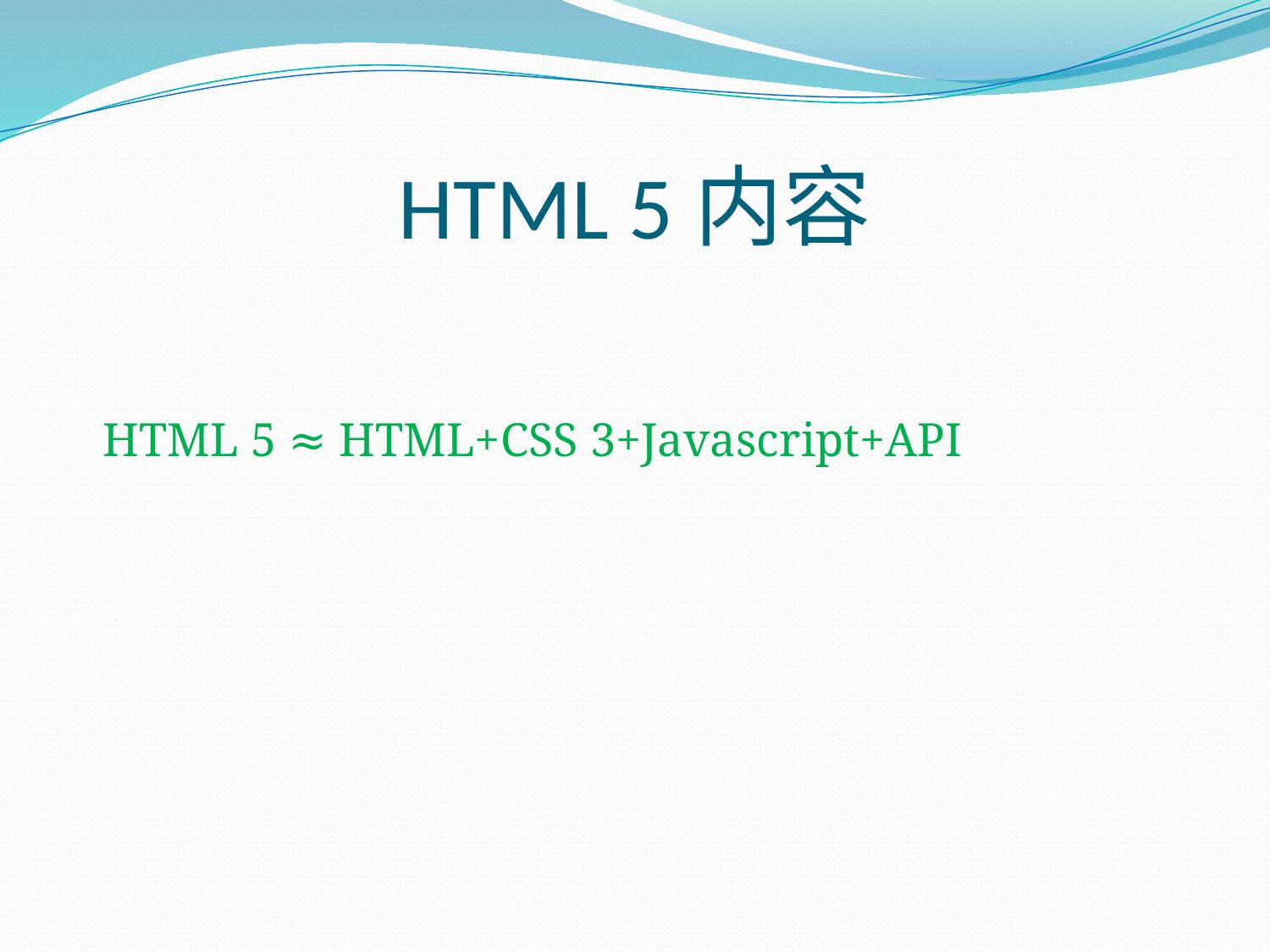

# HTML 5内容

HTML 5 ≈ HTML+CSS 3+Javascript+API